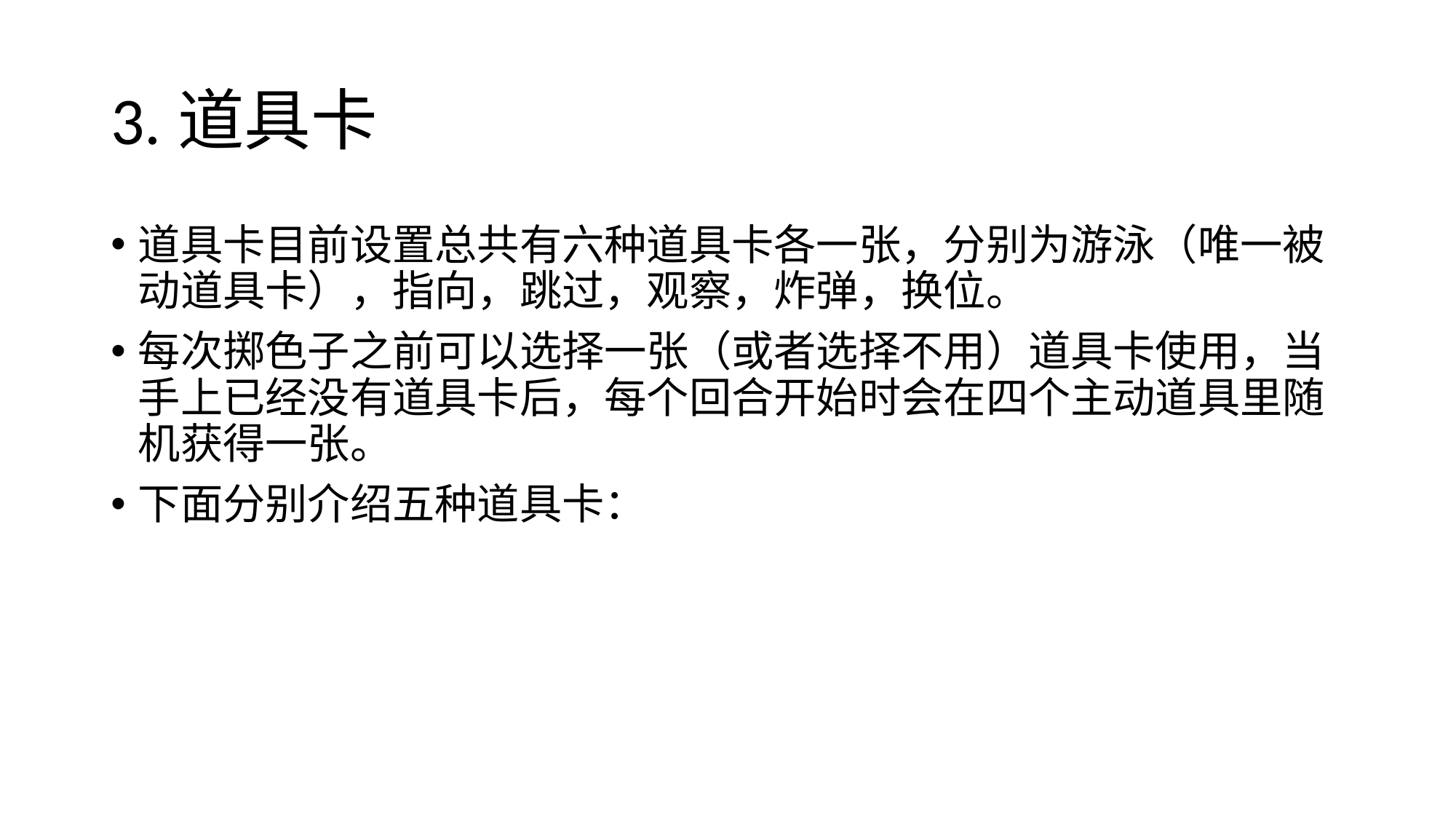

# 3.道具卡
道具卡目前设置总共有六种道具卡各一张，分别为游泳（唯一被动道具卡），指向，跳过，观察，炸弹，换位。
每次掷色子之前可以选择一张（或者选择不用）道具卡使用，当手上已经没有道具卡后，每个回合开始时会在四个主动道具里随机获得一张。
下面分别介绍五种道具卡：